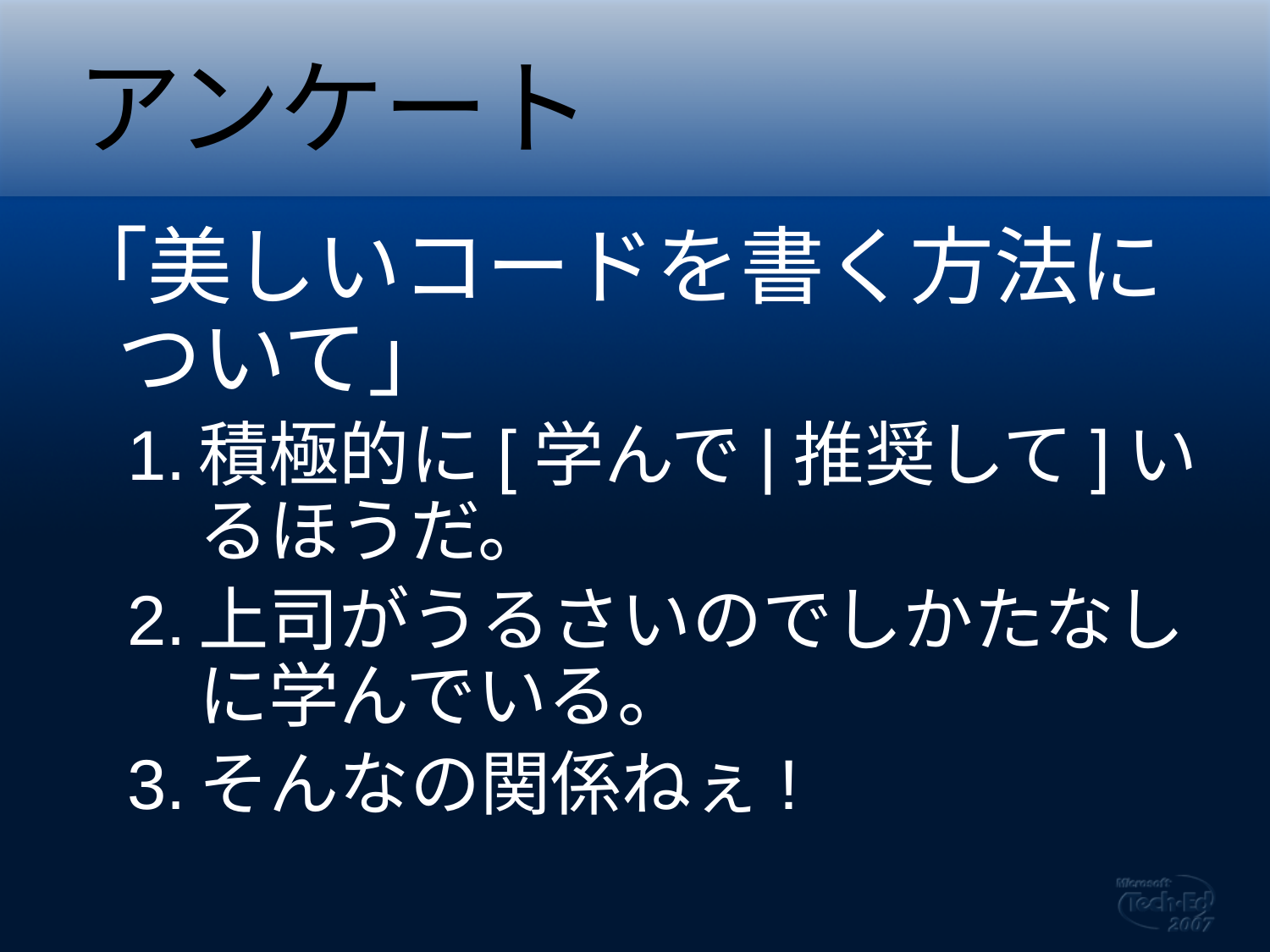

# アンケート
「美しいコードを書く方法について」
積極的に[学んで|推奨して]いるほうだ。
上司がうるさいのでしかたなしに学んでいる。
そんなの関係ねぇ!